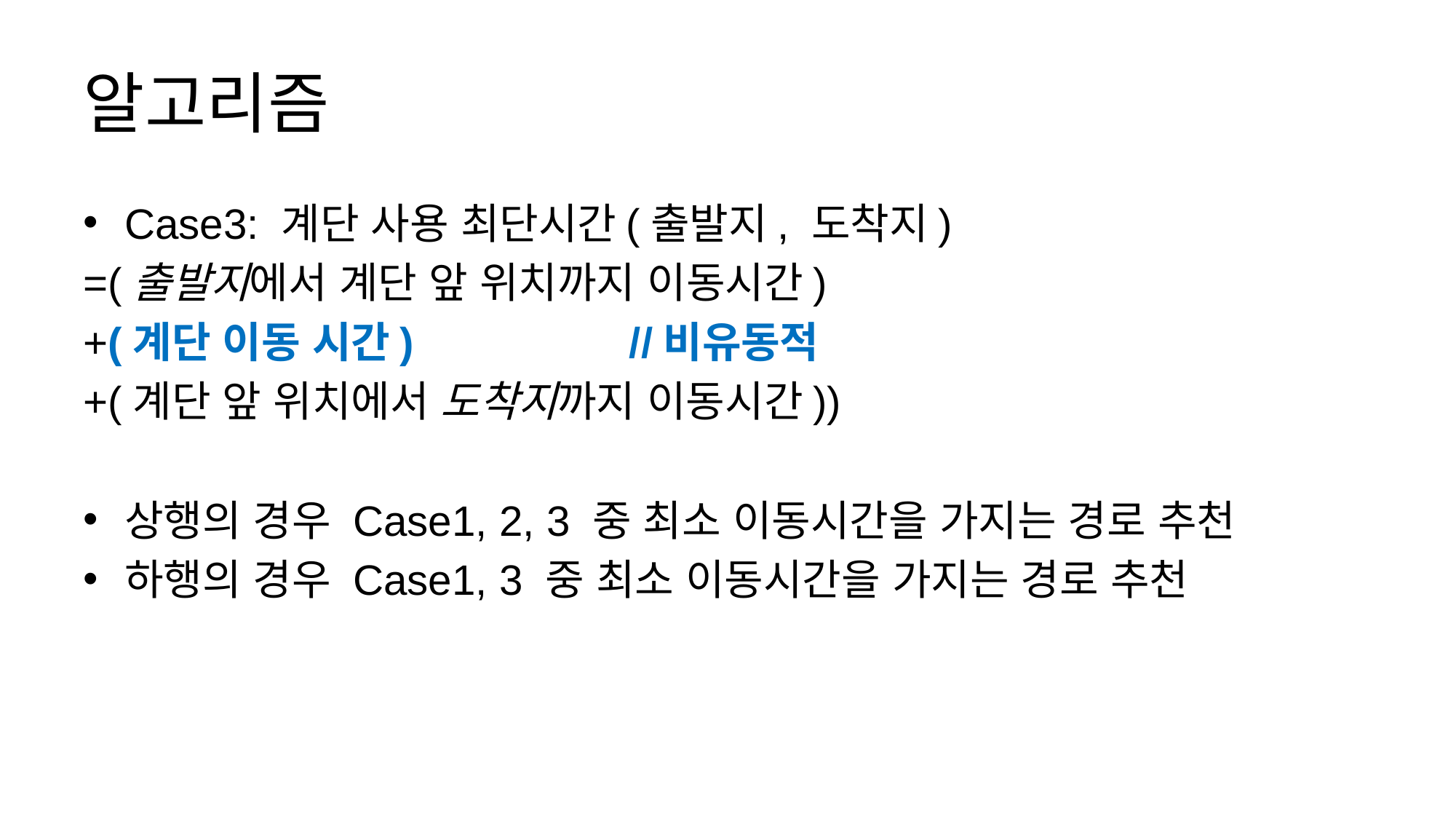

# 알고리즘
Case3: 계단 사용 최단시간(출발지, 도착지)
=(출발지에서 계단 앞 위치까지 이동시간)
+(계단 이동 시간)		//비유동적
+(계단 앞 위치에서 도착지까지 이동시간))

상행의 경우 Case1, 2, 3 중 최소 이동시간을 가지는 경로 추천
하행의 경우 Case1, 3 중 최소 이동시간을 가지는 경로 추천